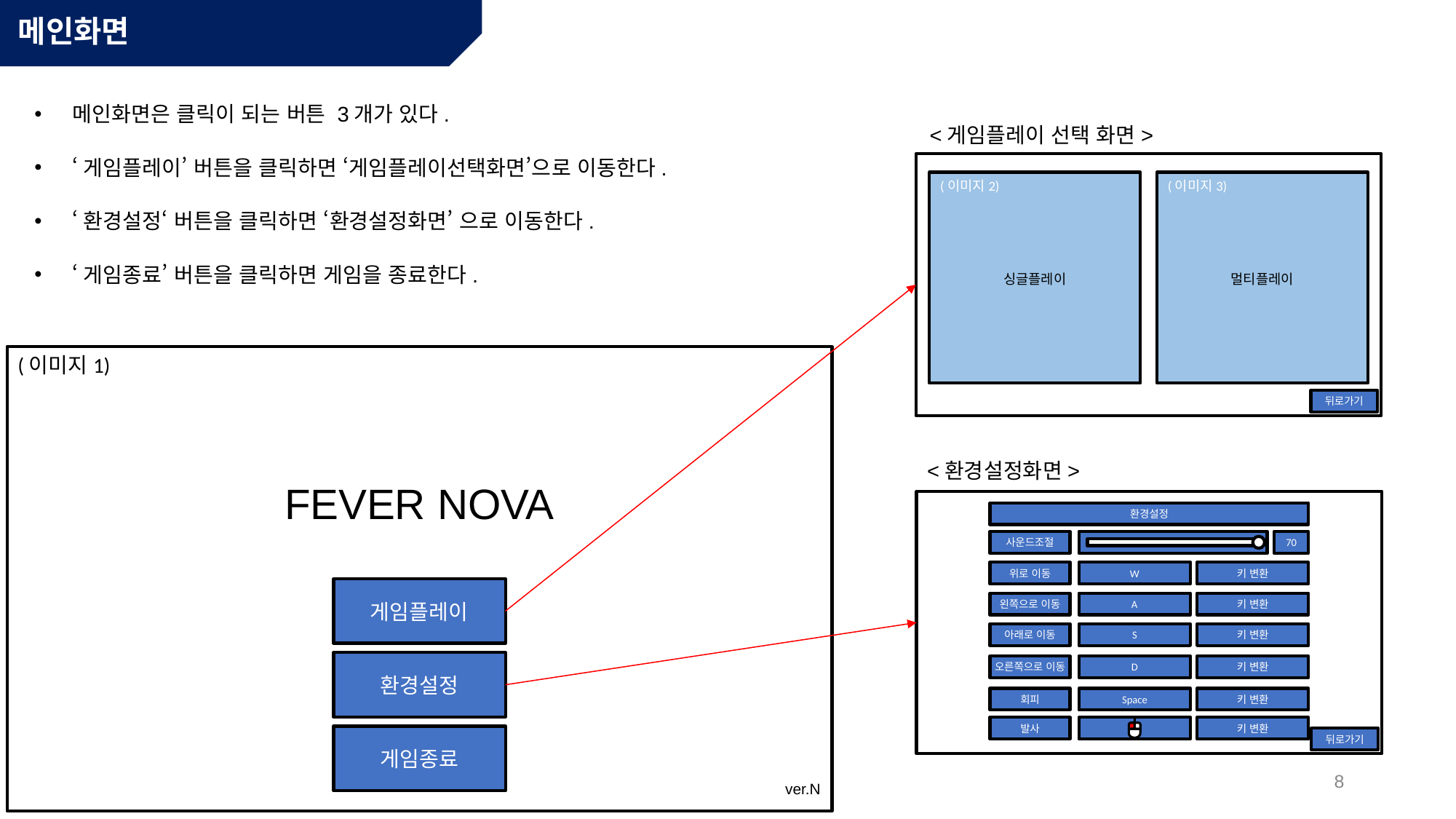

# 메인화면
메인화면은 클릭이 되는 버튼 3개가 있다.
‘게임플레이’ 버튼을 클릭하면 ‘게임플레이선택화면’으로 이동한다.
‘환경설정‘ 버튼을 클릭하면 ‘환경설정화면’ 으로 이동한다.
‘게임종료’ 버튼을 클릭하면 게임을 종료한다.
<게임플레이 선택 화면>

(이미지2)
(이미지3)
싱글플레이
멀티플레이
뒤로가기
(이미지1)
<환경설정화면>
FEVER NOVA

환경설정
사운드조절

70

위로 이동
W
키 변환
왼쪽으로 이동
A
키 변환
아래로 이동
S
키 변환
오른쪽으로 이동
D
키 변환
회피
Space
키 변환
발사

키 변환

뒤로가기
게임플레이
환경설정
게임종료
8
ver.N